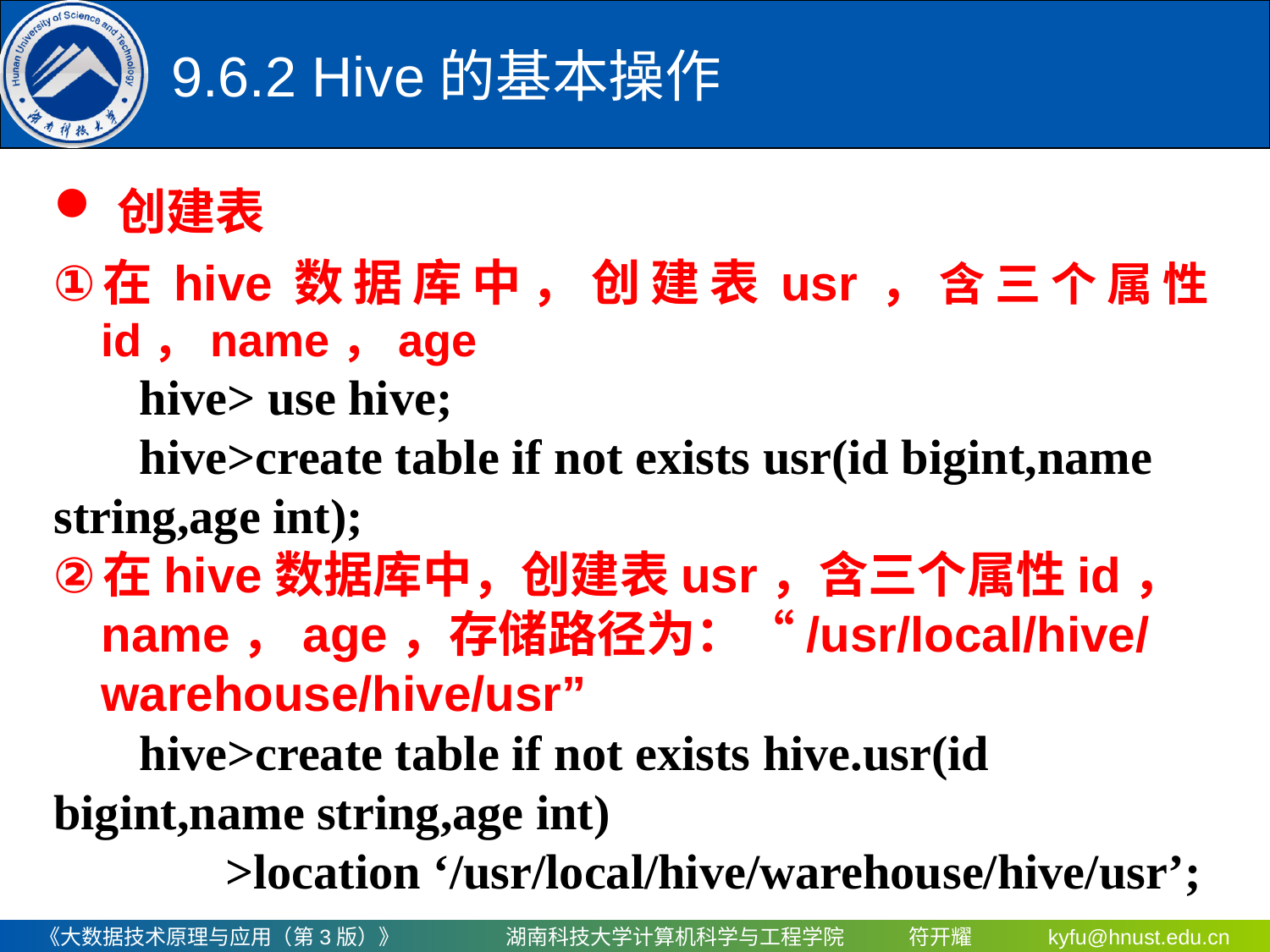

9.6.2 Hive的基本操作
创建表
在hive数据库中，创建表usr，含三个属性id，name，age
       hive> use hive;
       hive>create table if not exists usr(id bigint,name string,age int);
在hive数据库中，创建表usr，含三个属性id，name，age，存储路径为：“/usr/local/hive/warehouse/hive/usr”
       hive>create table if not exists hive.usr(id bigint,name string,age int)
              >location ‘/usr/local/hive/warehouse/hive/usr’;